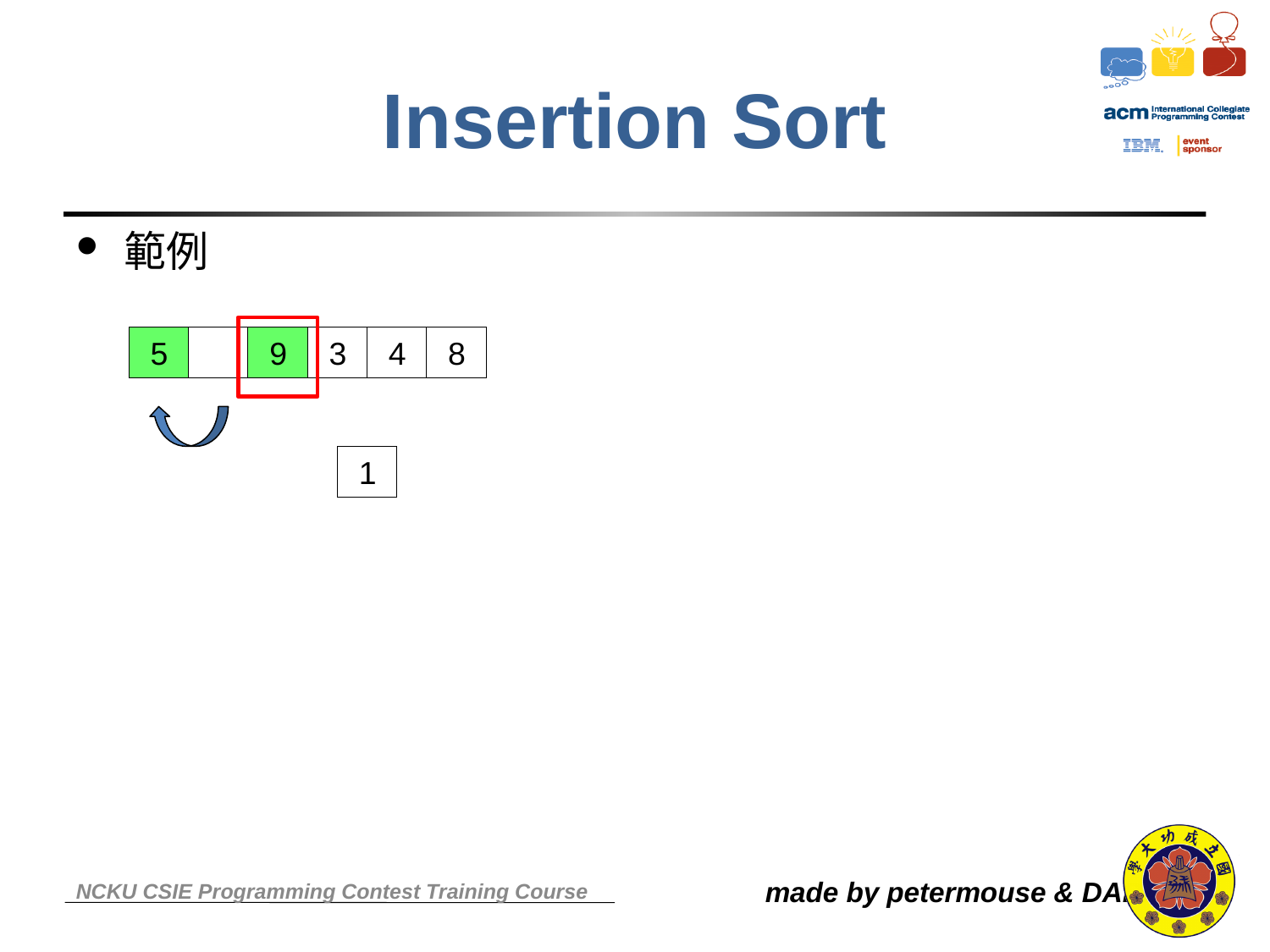

Insertion Sort
範例

 5

 9
 3
 4
 8

 1